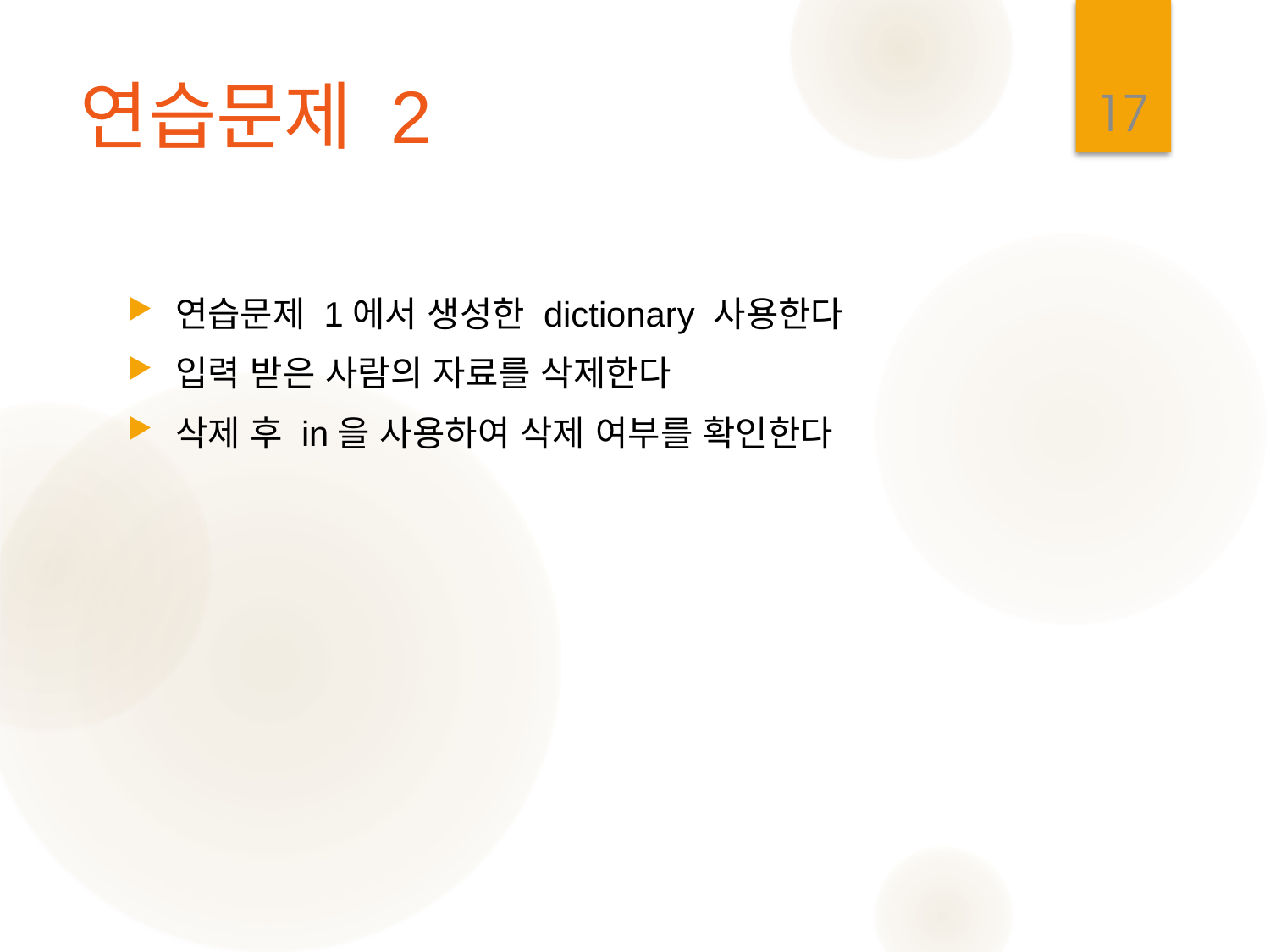

17
# 연습문제 2
연습문제 1에서 생성한 dictionary 사용한다
입력 받은 사람의 자료를 삭제한다
삭제 후 in을 사용하여 삭제 여부를 확인한다